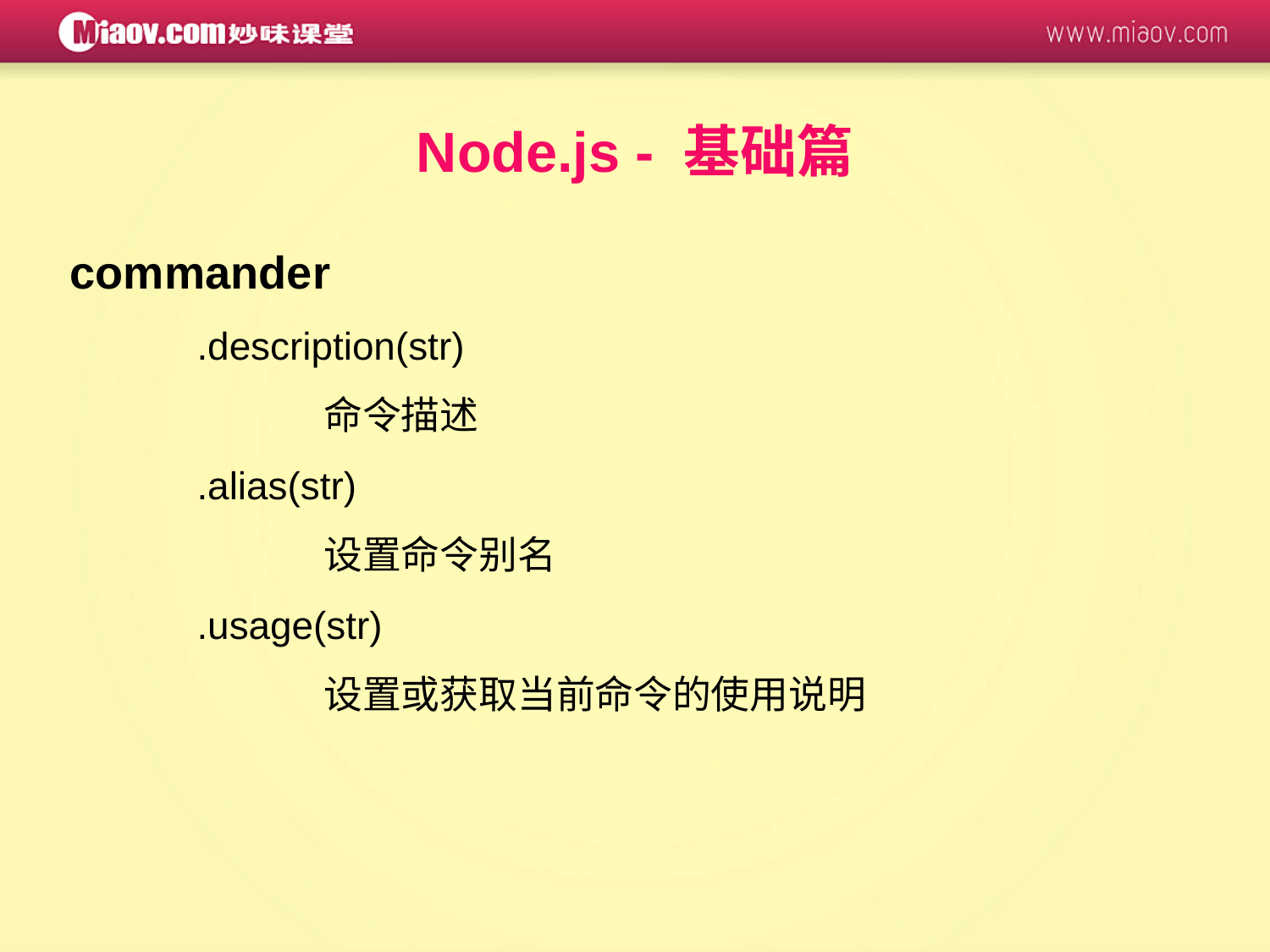

Node.js - 基础篇
commander
	.description(str)
		命令描述
	.alias(str)
		设置命令别名
	.usage(str)
		设置或获取当前命令的使用说明